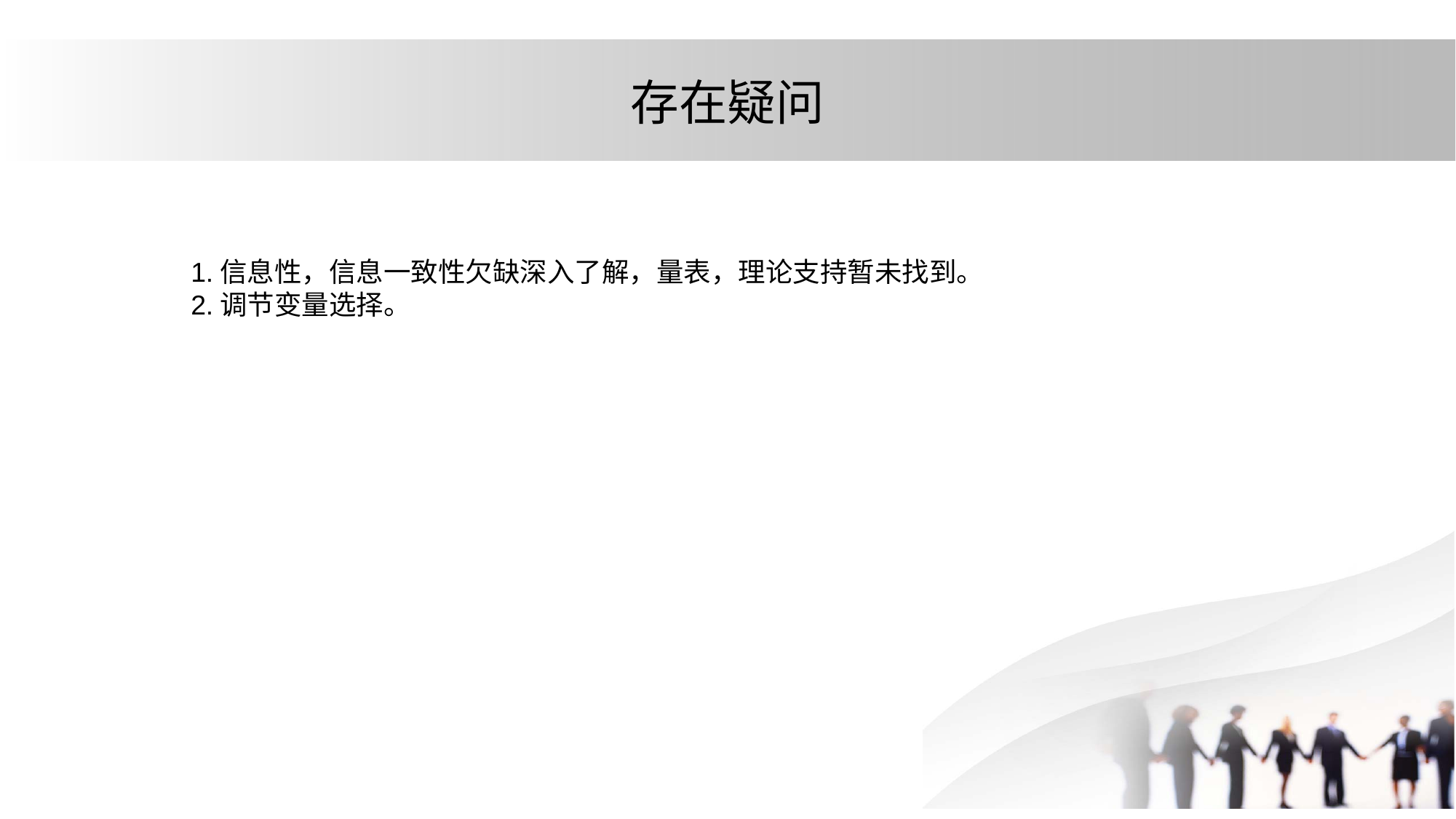

# 存在疑问
1.信息性，信息一致性欠缺深入了解，量表，理论支持暂未找到。
2.调节变量选择。